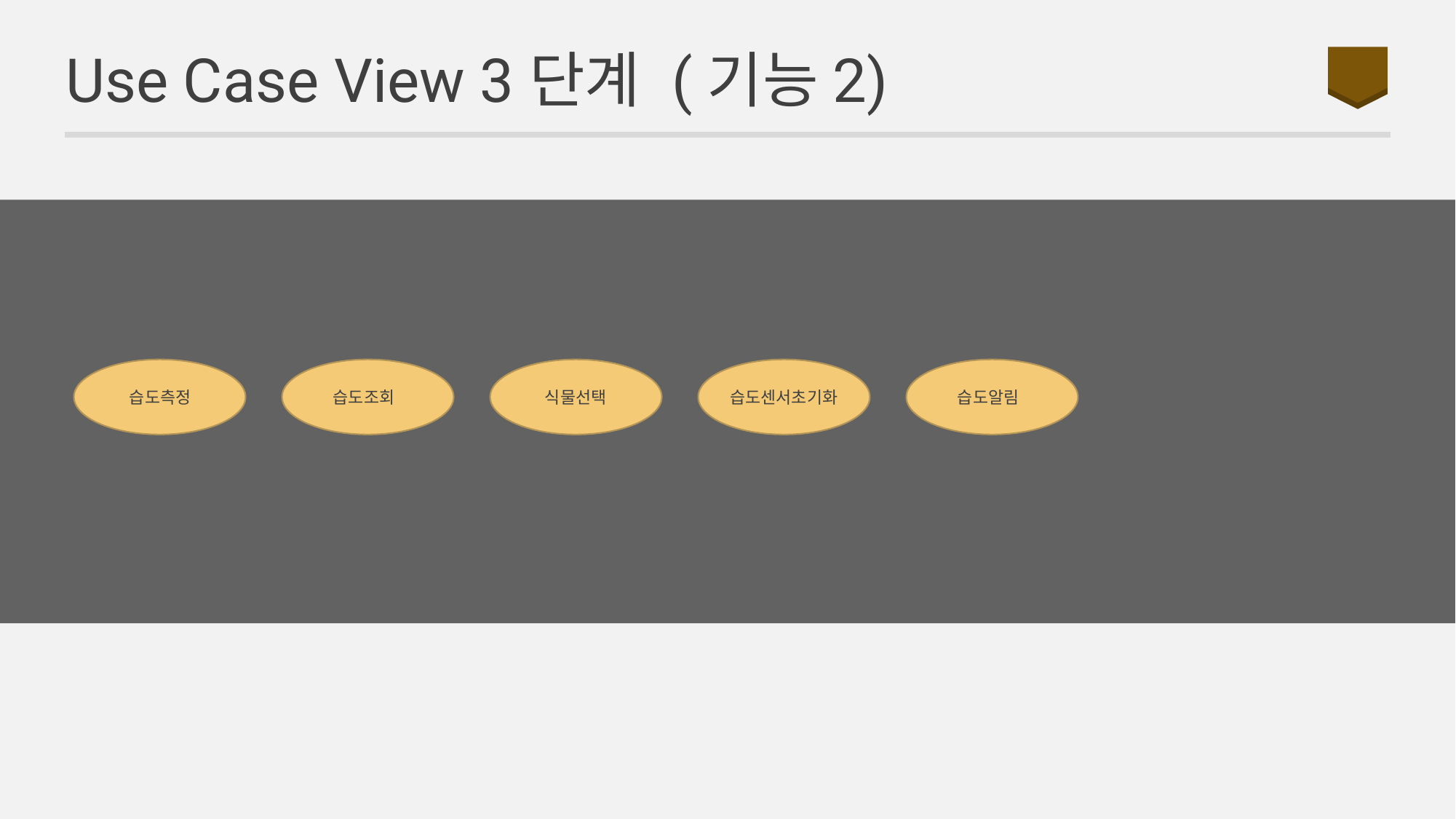

# Use Case View 3단계 (기능2)

습도측정

습도조회

식물선택

습도센서초기화

습도알림